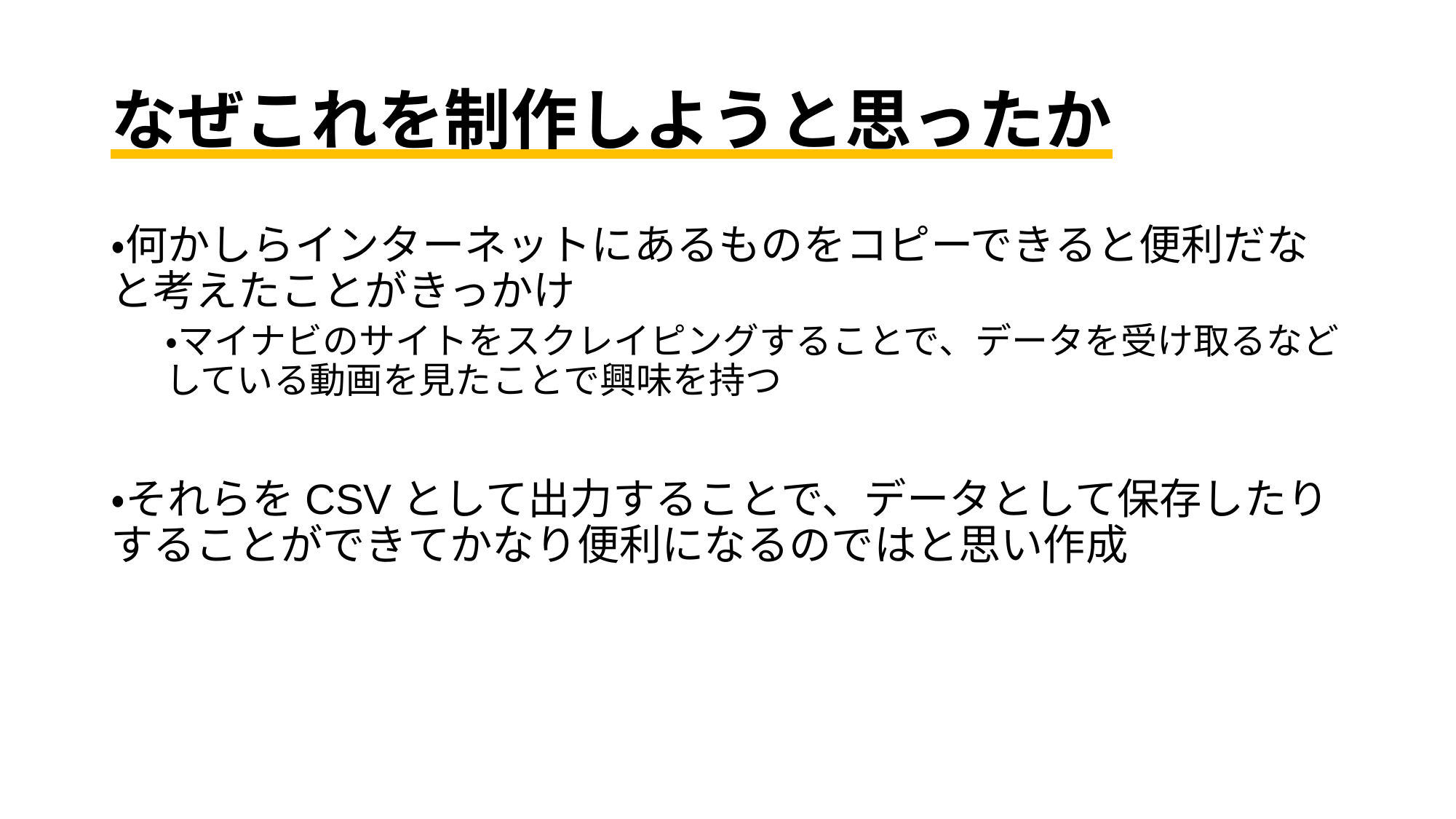

# なぜこれを制作しようと思ったか
・何かしらインターネットにあるものをコピーできると便利だなと考えたことがきっかけ
・マイナビのサイトをスクレイピングすることで、データを受け取るなどしている動画を見たことで興味を持つ

・それらをCSVとして出力することで、データとして保存したりすることができてかなり便利になるのではと思い作成